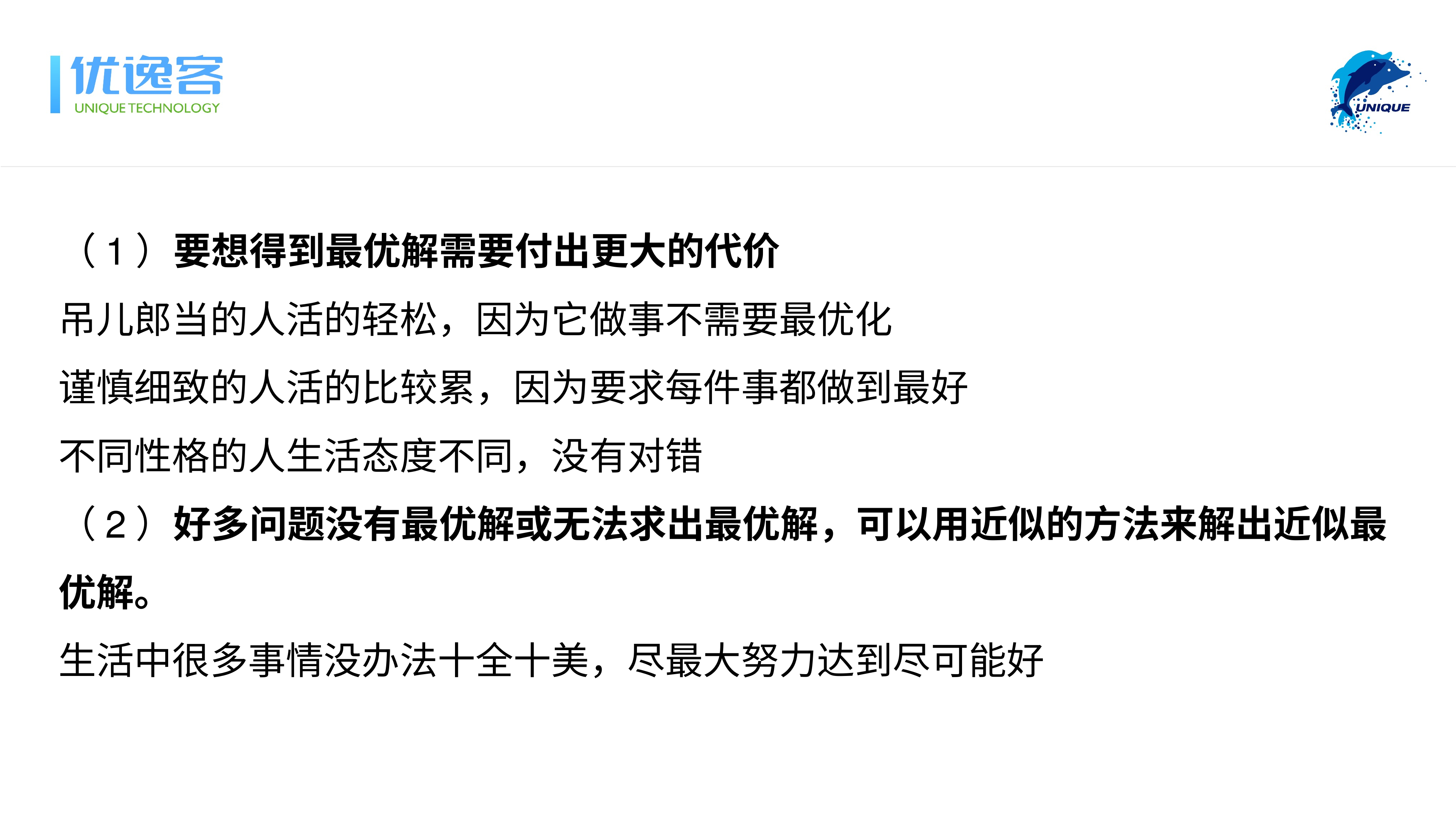

（1）要想得到最优解需要付出更大的代价
吊儿郎当的人活的轻松，因为它做事不需要最优化
谨慎细致的人活的比较累，因为要求每件事都做到最好
不同性格的人生活态度不同，没有对错
（2）好多问题没有最优解或无法求出最优解，可以用近似的方法来解出近似最优解。
生活中很多事情没办法十全十美，尽最大努力达到尽可能好